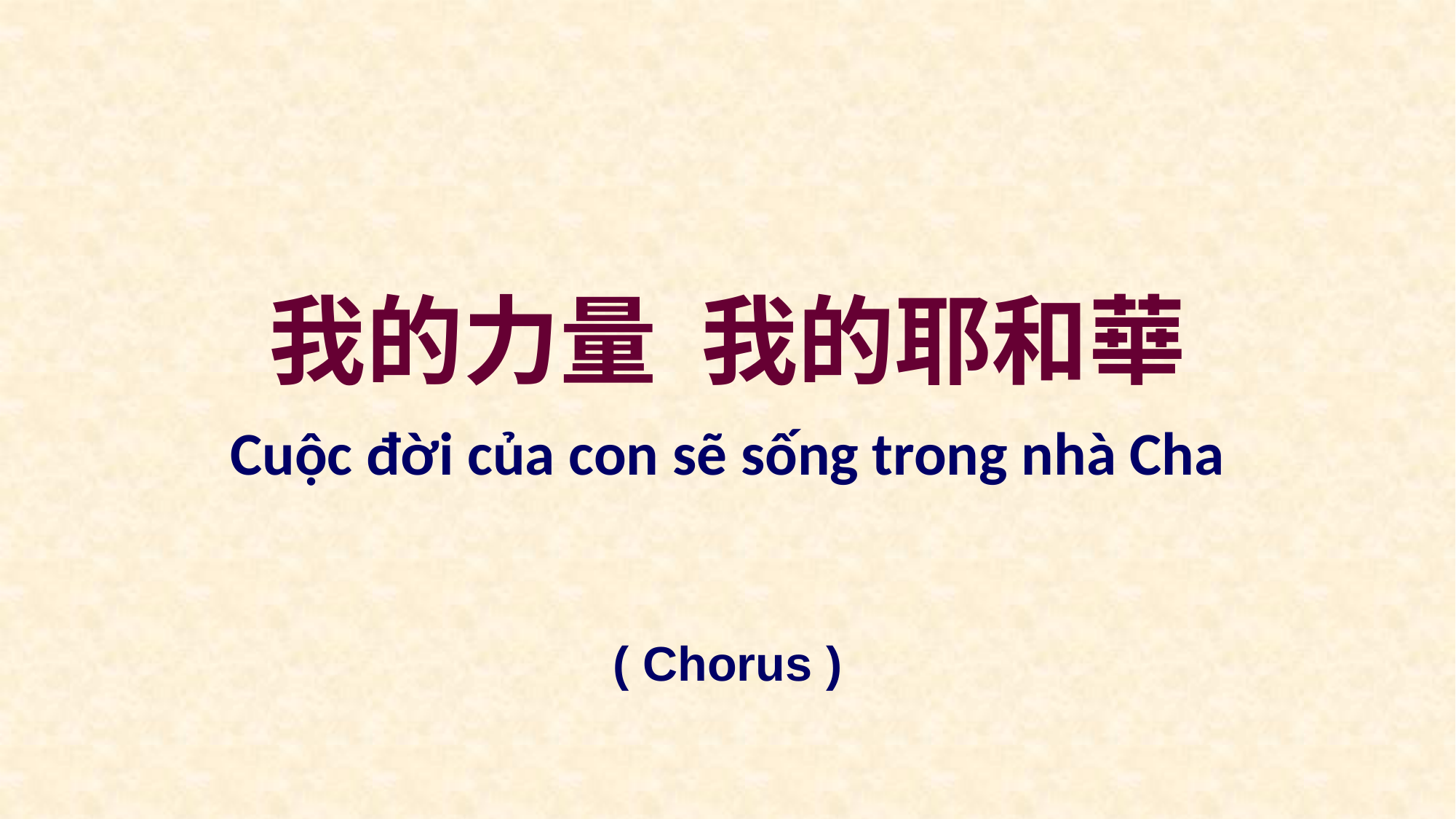

我的力量  我的耶和華
Cuộc đời của con sẽ sống trong nhà Cha
( Chorus )